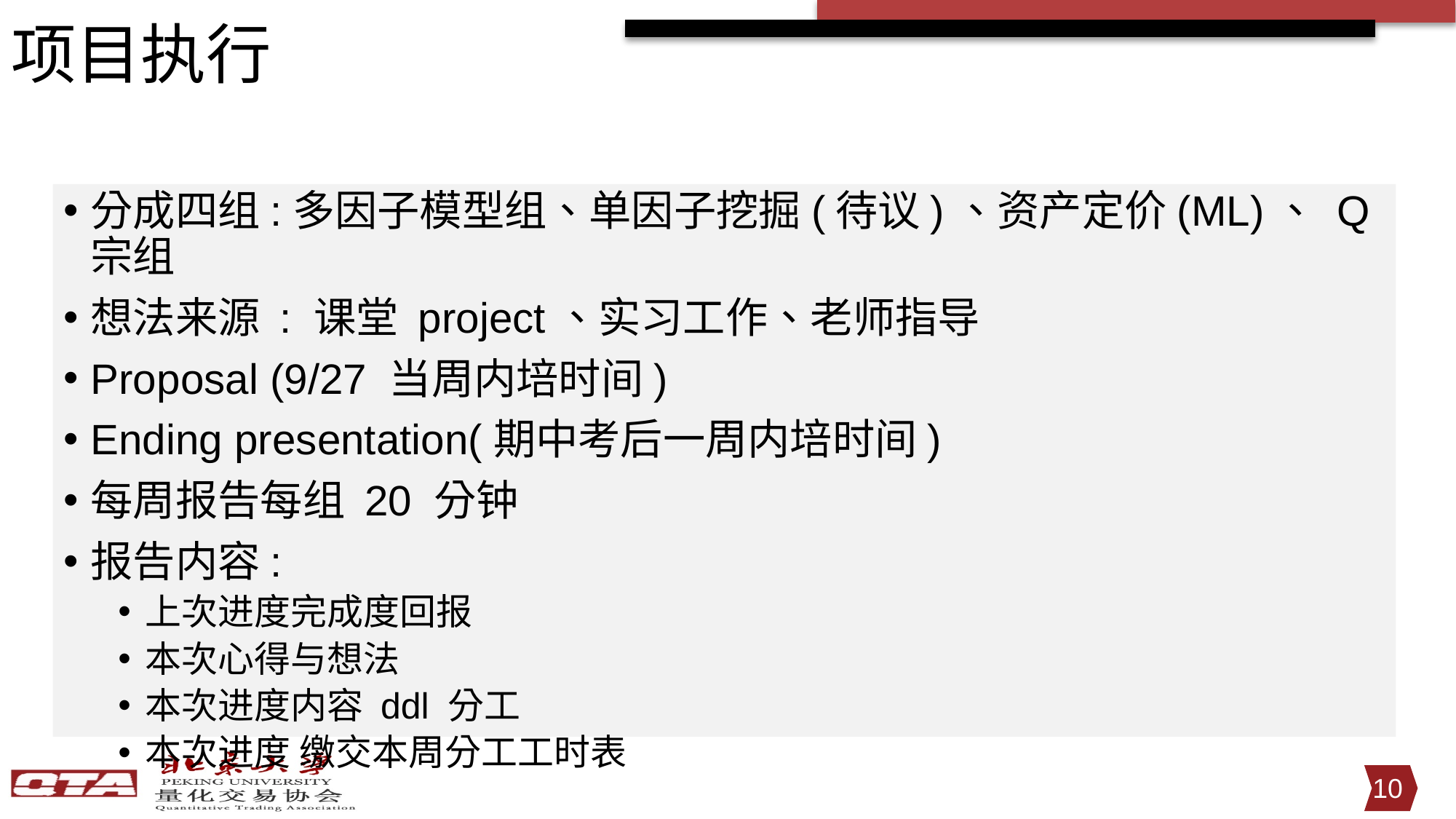

项目执行
分成四组:多因子模型组、单因子挖掘(待议)、资产定价(ML)、 Q宗组
想法来源 : 课堂 project、实习工作、老师指导
Proposal (9/27 当周内培时间)
Ending presentation(期中考后一周内培时间)
每周报告每组 20 分钟
报告内容:
上次进度完成度回报
本次心得与想法
本次进度内容 ddl 分工
本次进度 缴交本周分工工时表

10